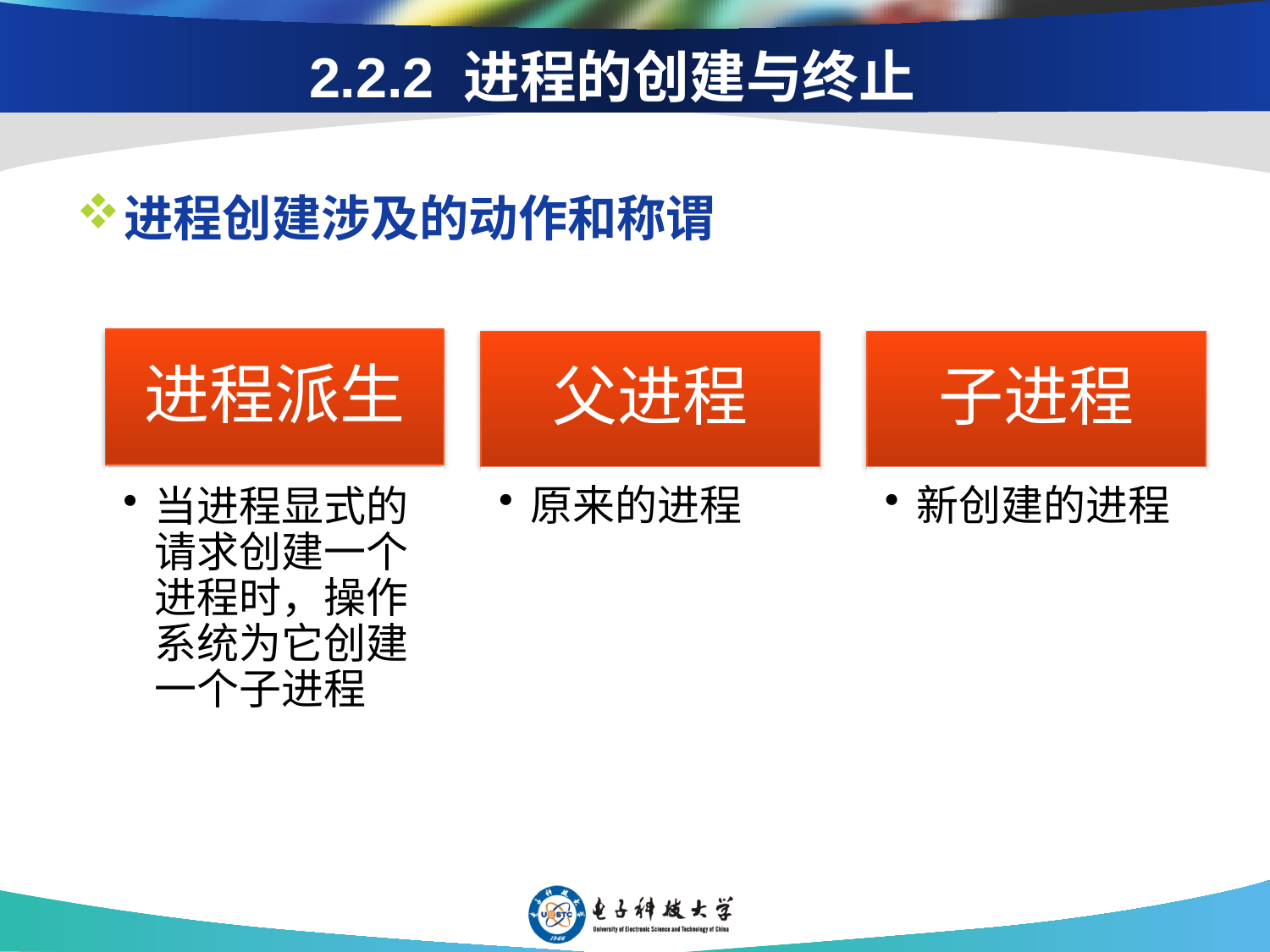

# 2.2.2 进程的创建与终止
进程创建涉及的动作和称谓
进程派生
当进程显式的请求创建一个进程时，操作系统为它创建一个子进程
父进程
原来的进程
子进程
新创建的进程